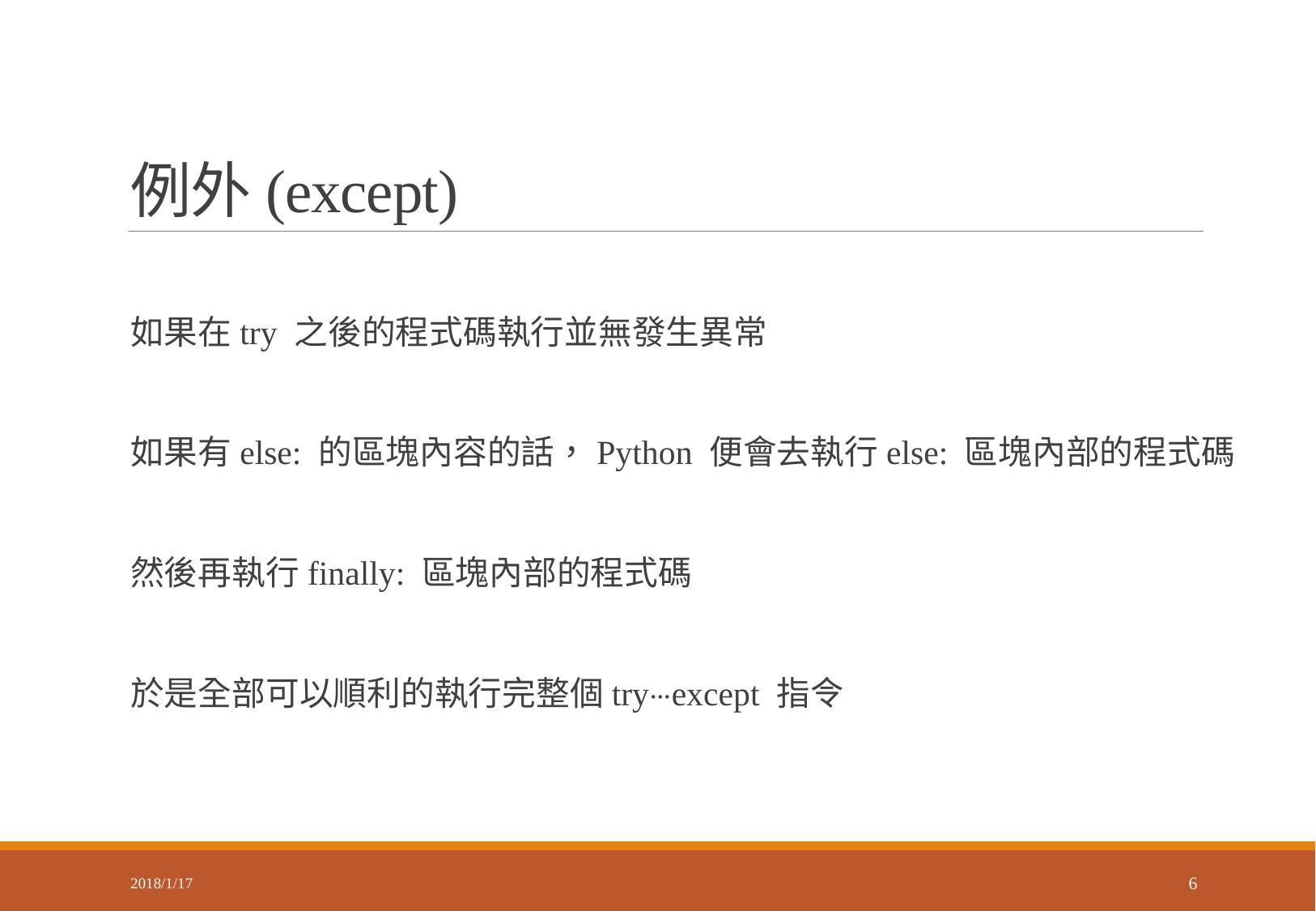

# 例外(except)

如果在try 之後的程式碼執行並無發生異常

如果有else: 的區塊內容的話，Python 便會去執行else: 區塊內部的程式碼

然後再執行finally: 區塊內部的程式碼

於是全部可以順利的執行完整個try⋯except 指令
2018/1/17
6